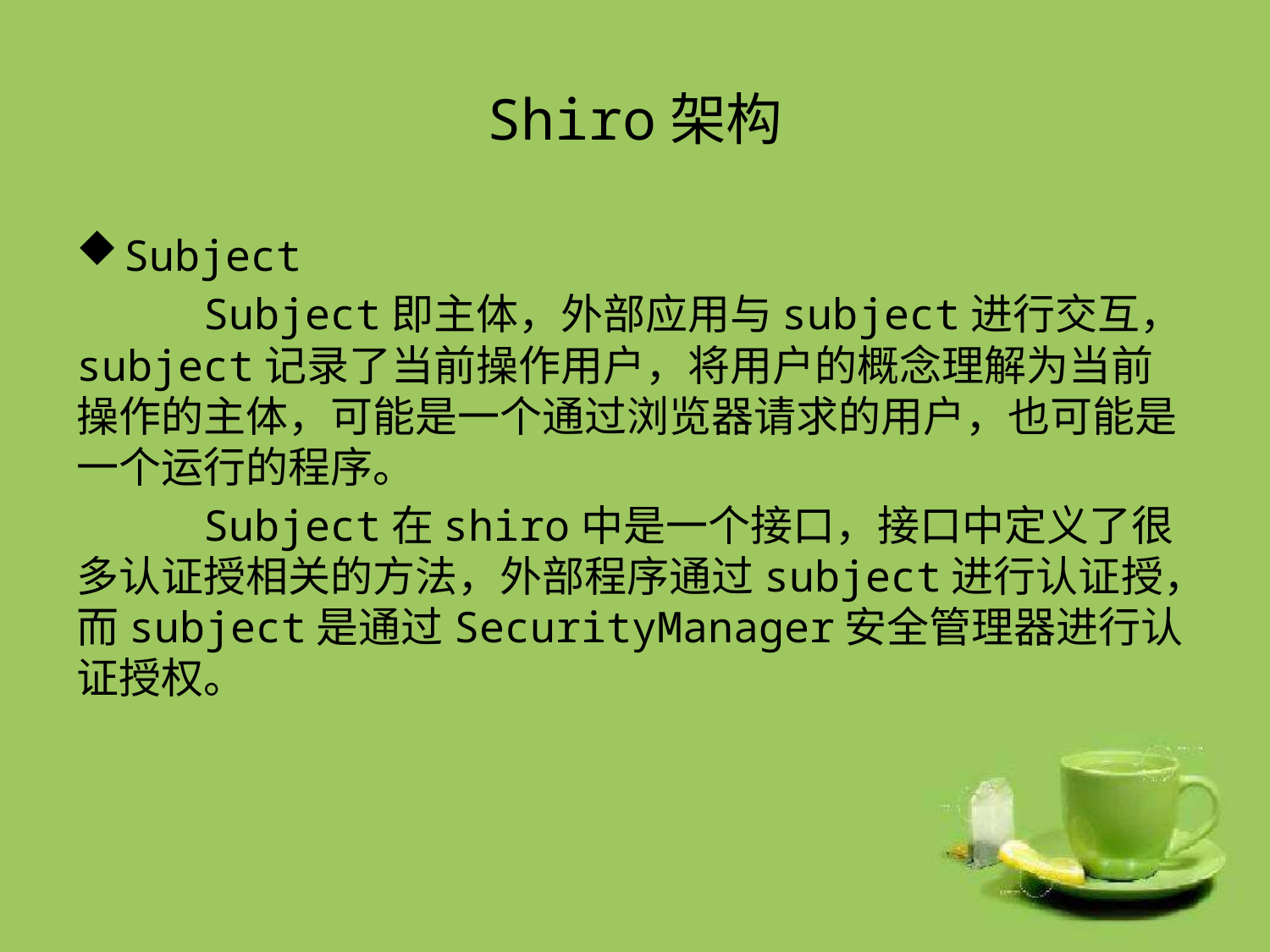

# Shiro架构
Subject
	Subject即主体，外部应用与subject进行交互，subject记录了当前操作用户，将用户的概念理解为当前操作的主体，可能是一个通过浏览器请求的用户，也可能是一个运行的程序。
	Subject在shiro中是一个接口，接口中定义了很多认证授相关的方法，外部程序通过subject进行认证授，而subject是通过SecurityManager安全管理器进行认证授权。